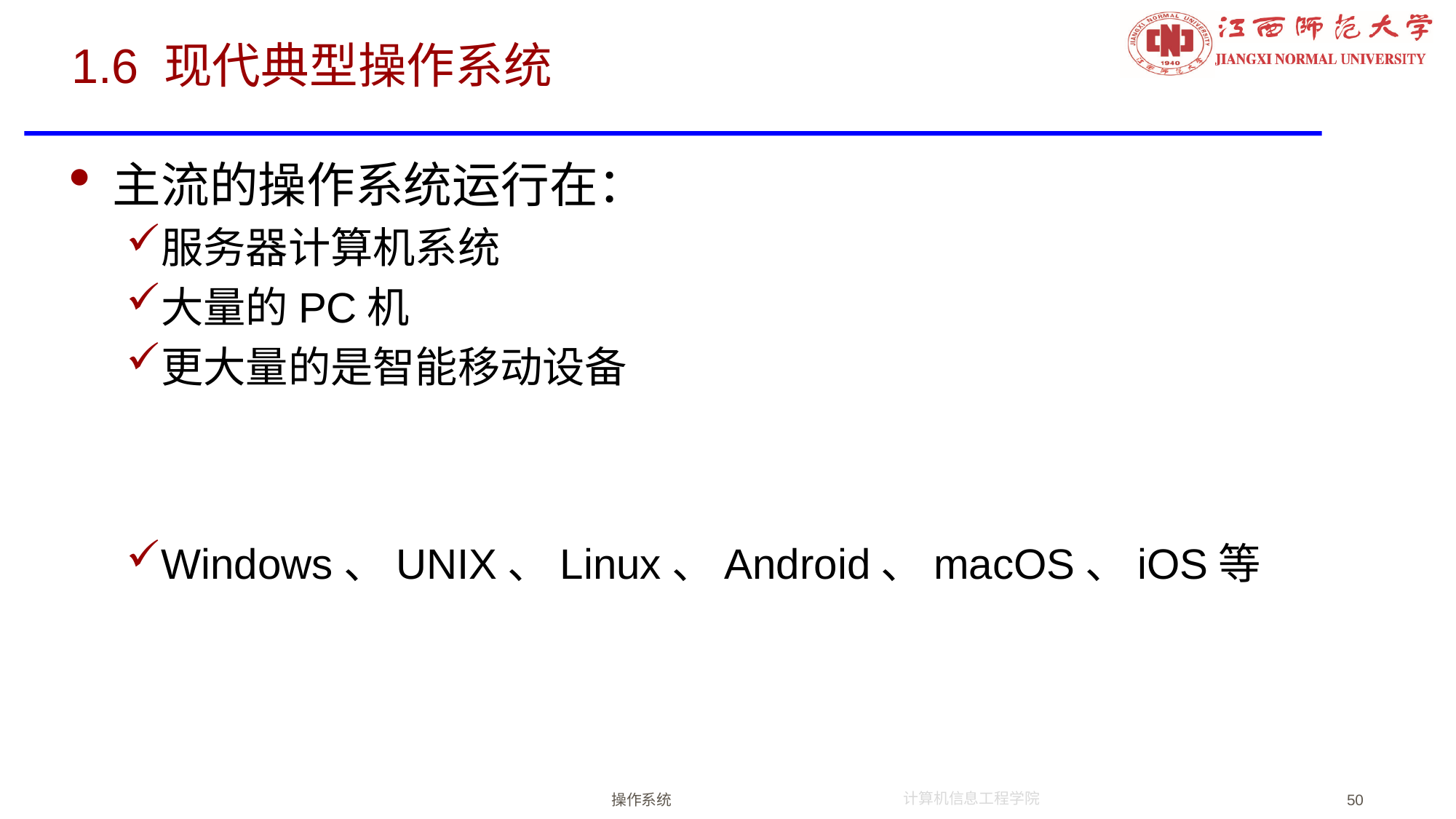

# 1.6 现代典型操作系统
主流的操作系统运行在：
服务器计算机系统
大量的PC机
更大量的是智能移动设备

Windows、UNIX、Linux、Android、macOS、iOS等
操作系统
50